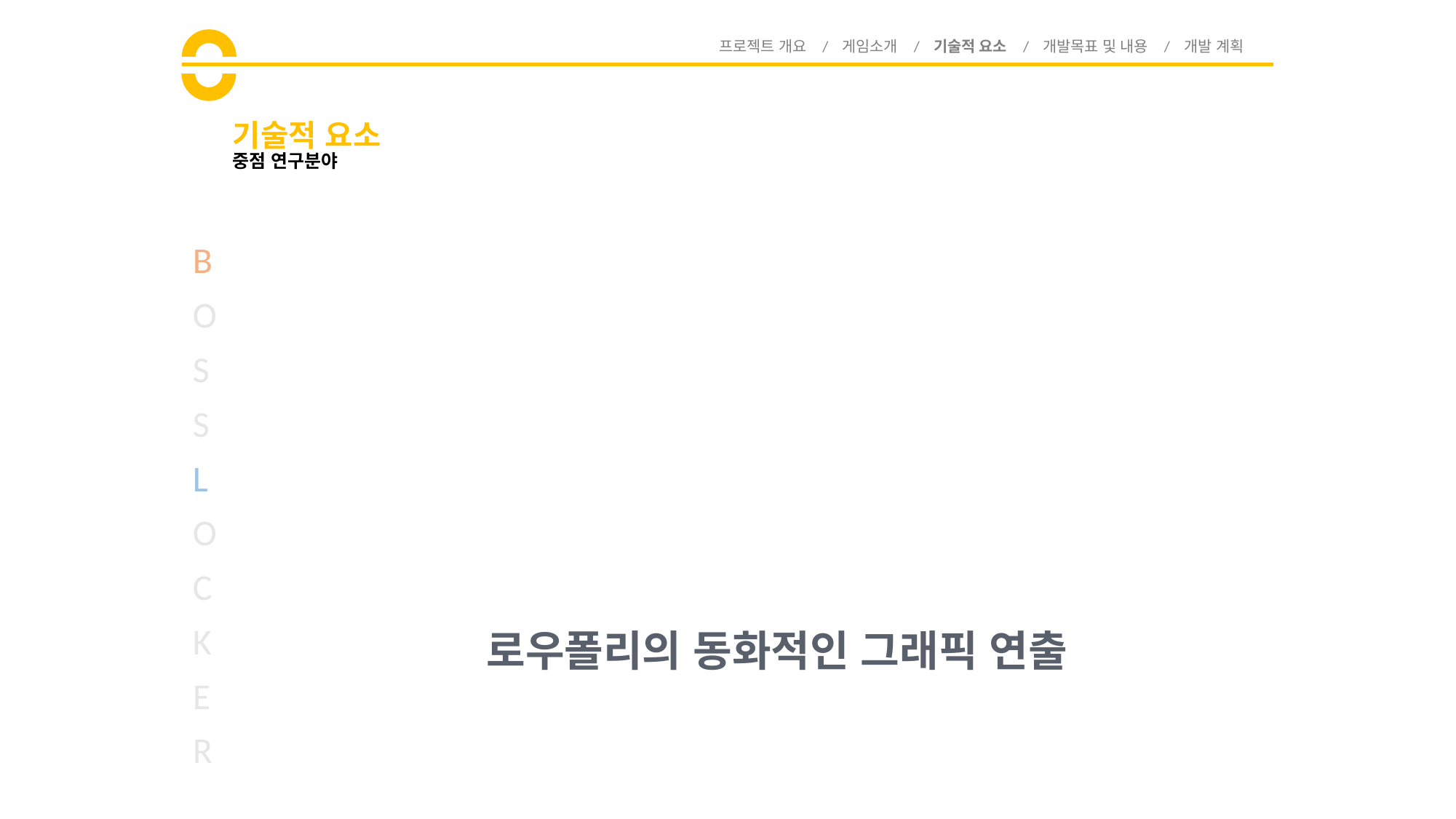

프로젝트 개요   /   게임소개   /   기술적 요소   /   개발목표 및 내용   /   개발 계획

# 기술적 요소
중점 연구분야
B
O
S
S
L
O
C
K
E
R
로우폴리의 동화적인 그래픽 연출